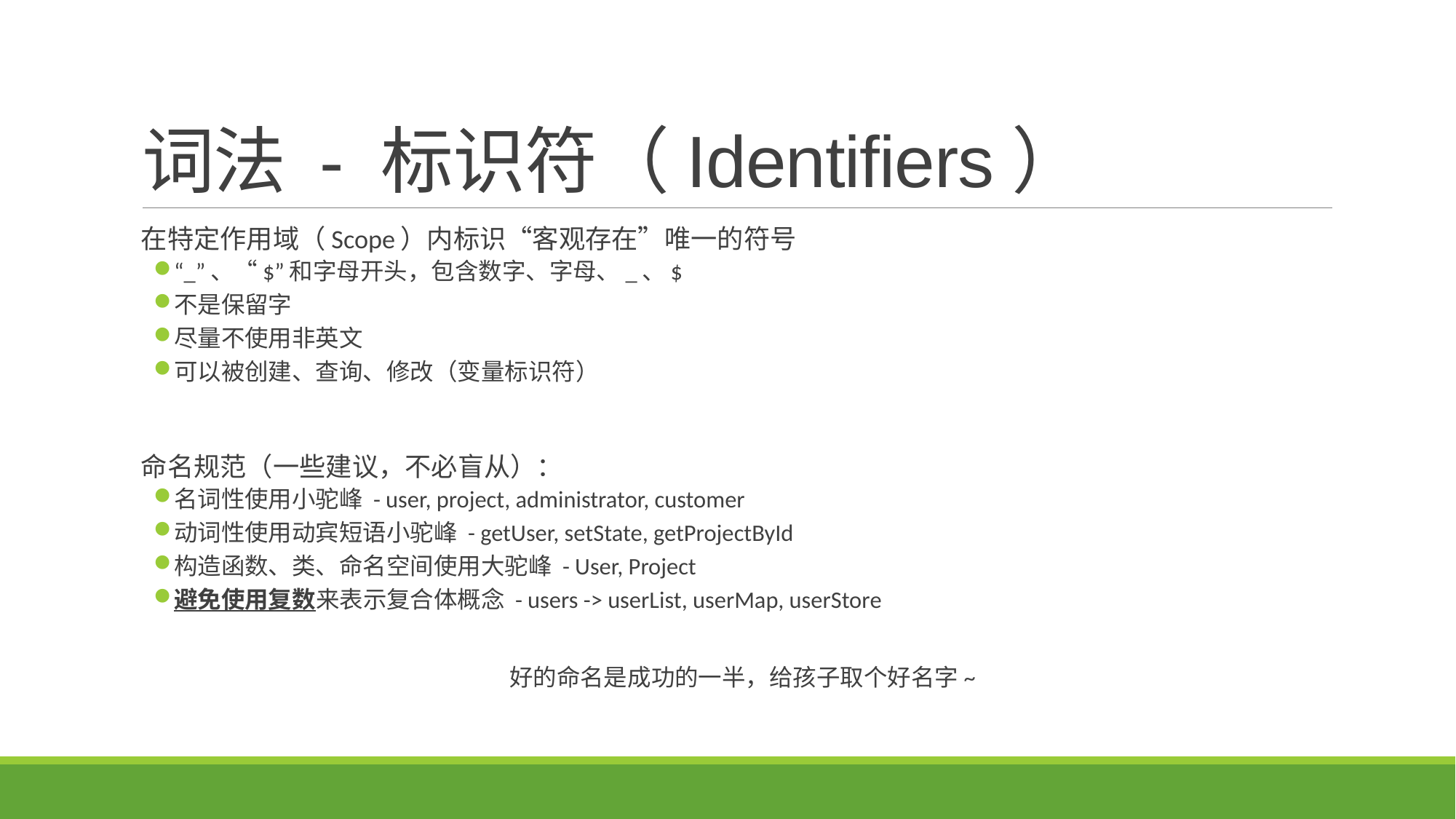

# 词法 - 标识符（Identifiers）
在特定作用域（Scope）内标识“客观存在”唯一的符号
“_”、“$”和字母开头，包含数字、字母、_、$
不是保留字
尽量不使用非英文
可以被创建、查询、修改（变量标识符）

命名规范（一些建议，不必盲从）：
名词性使用小驼峰 - user, project, administrator, customer
动词性使用动宾短语小驼峰 - getUser, setState, getProjectById
构造函数、类、命名空间使用大驼峰 - User, Project
避免使用复数来表示复合体概念 - users -> userList, userMap, userStore

好的命名是成功的一半，给孩子取个好名字~